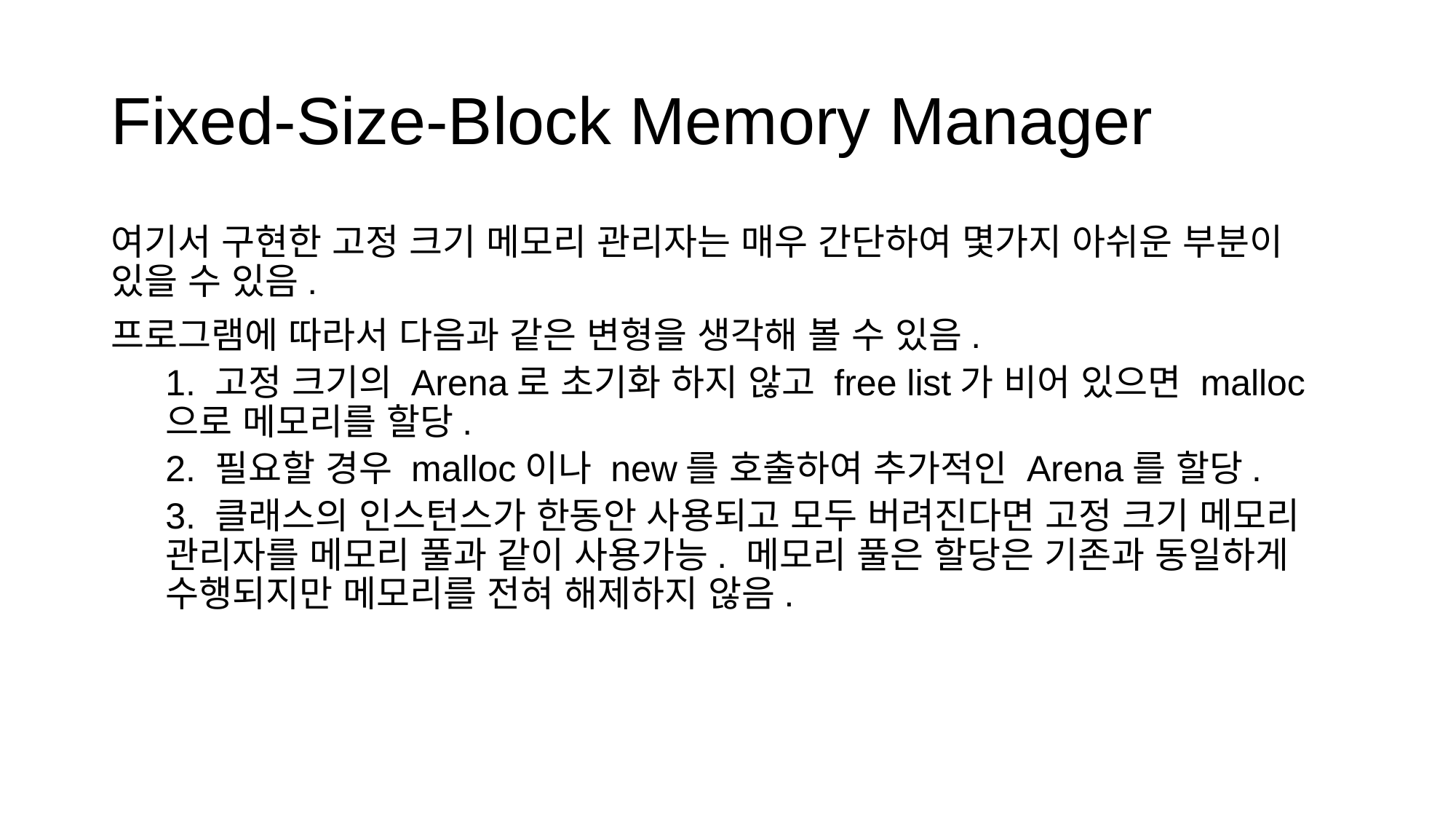

# Fixed-Size-Block Memory Manager
여기서 구현한 고정 크기 메모리 관리자는 매우 간단하여 몇가지 아쉬운 부분이 있을 수 있음.
프로그램에 따라서 다음과 같은 변형을 생각해 볼 수 있음.
1. 고정 크기의 Arena로 초기화 하지 않고 free list가 비어 있으면 malloc으로 메모리를 할당.
2. 필요할 경우 malloc이나 new를 호출하여 추가적인 Arena를 할당.
3. 클래스의 인스턴스가 한동안 사용되고 모두 버려진다면 고정 크기 메모리 관리자를 메모리 풀과 같이 사용가능. 메모리 풀은 할당은 기존과 동일하게 수행되지만 메모리를 전혀 해제하지 않음.